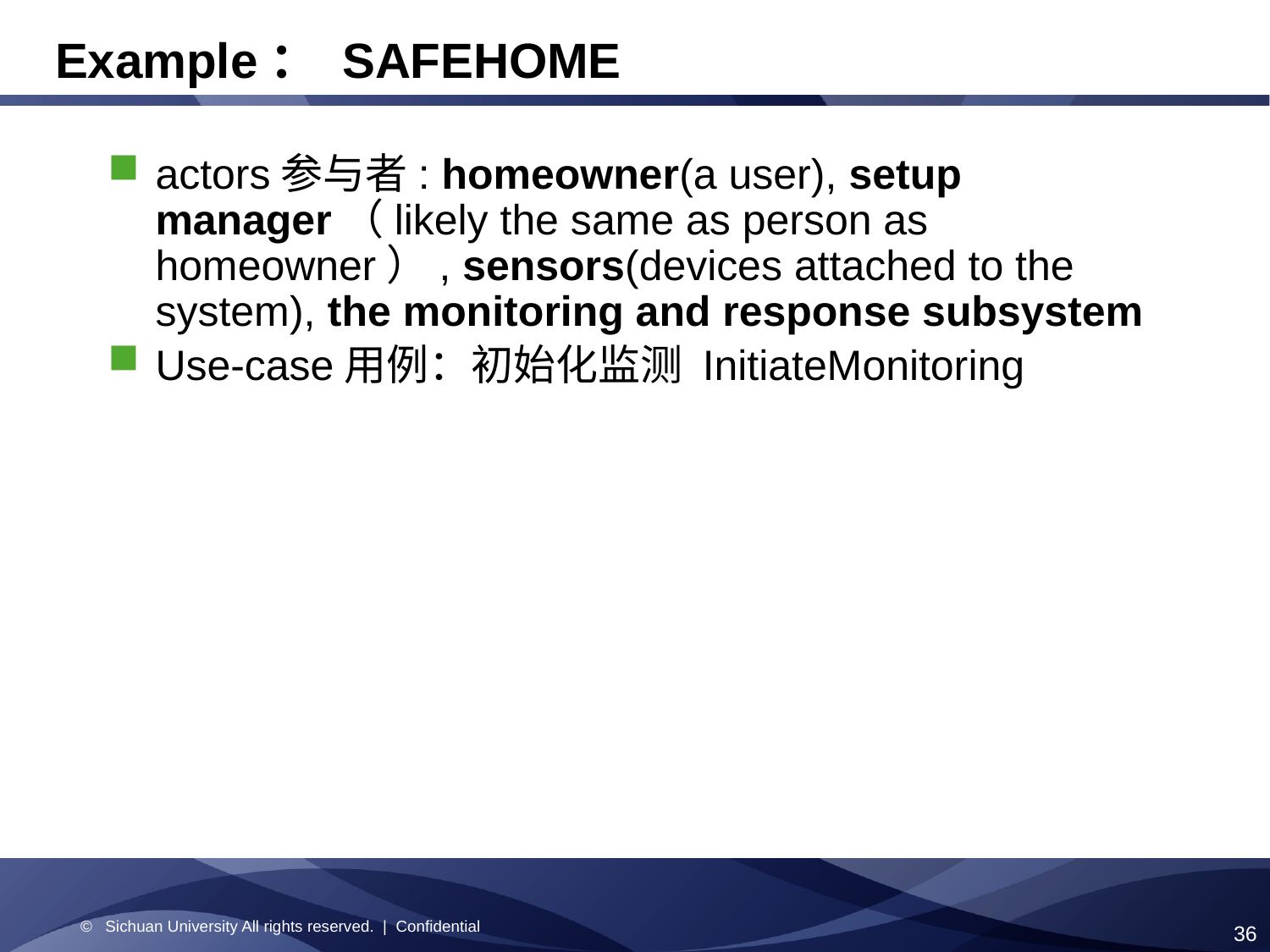

# Example： SAFEHOME
actors参与者: homeowner(a user), setup manager（likely the same as person as homeowner）, sensors(devices attached to the system), the monitoring and response subsystem
Use-case用例：初始化监测 InitiateMonitoring
©   Sichuan University All rights reserved.  |  Confidential
36